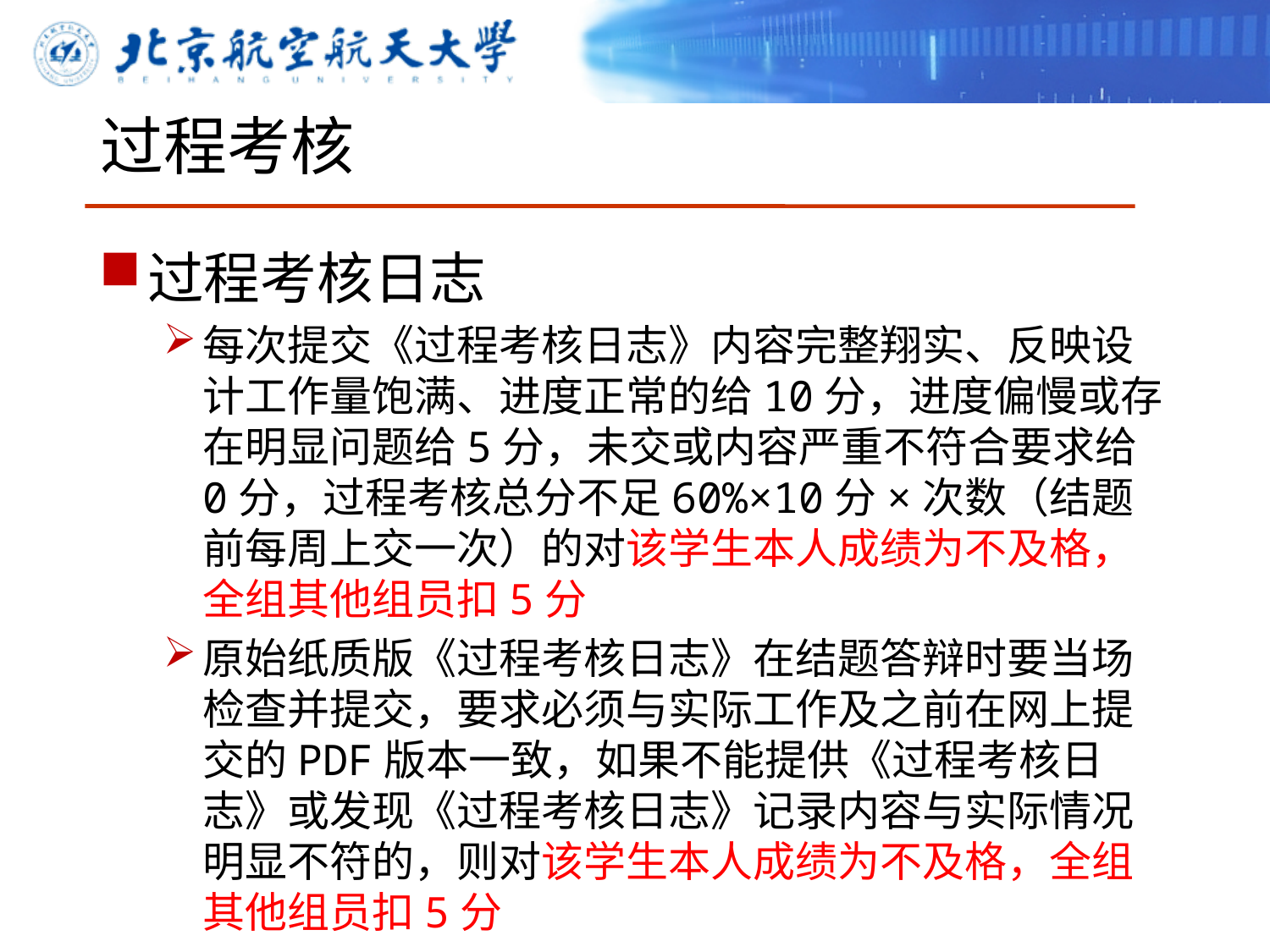

# 过程考核
过程考核日志
每次提交《过程考核日志》内容完整翔实、反映设计工作量饱满、进度正常的给10分，进度偏慢或存在明显问题给5分，未交或内容严重不符合要求给0分，过程考核总分不足60%×10分×次数（结题前每周上交一次）的对该学生本人成绩为不及格，全组其他组员扣5分
原始纸质版《过程考核日志》在结题答辩时要当场检查并提交，要求必须与实际工作及之前在网上提交的PDF版本一致，如果不能提供《过程考核日志》或发现《过程考核日志》记录内容与实际情况明显不符的，则对该学生本人成绩为不及格，全组其他组员扣5分